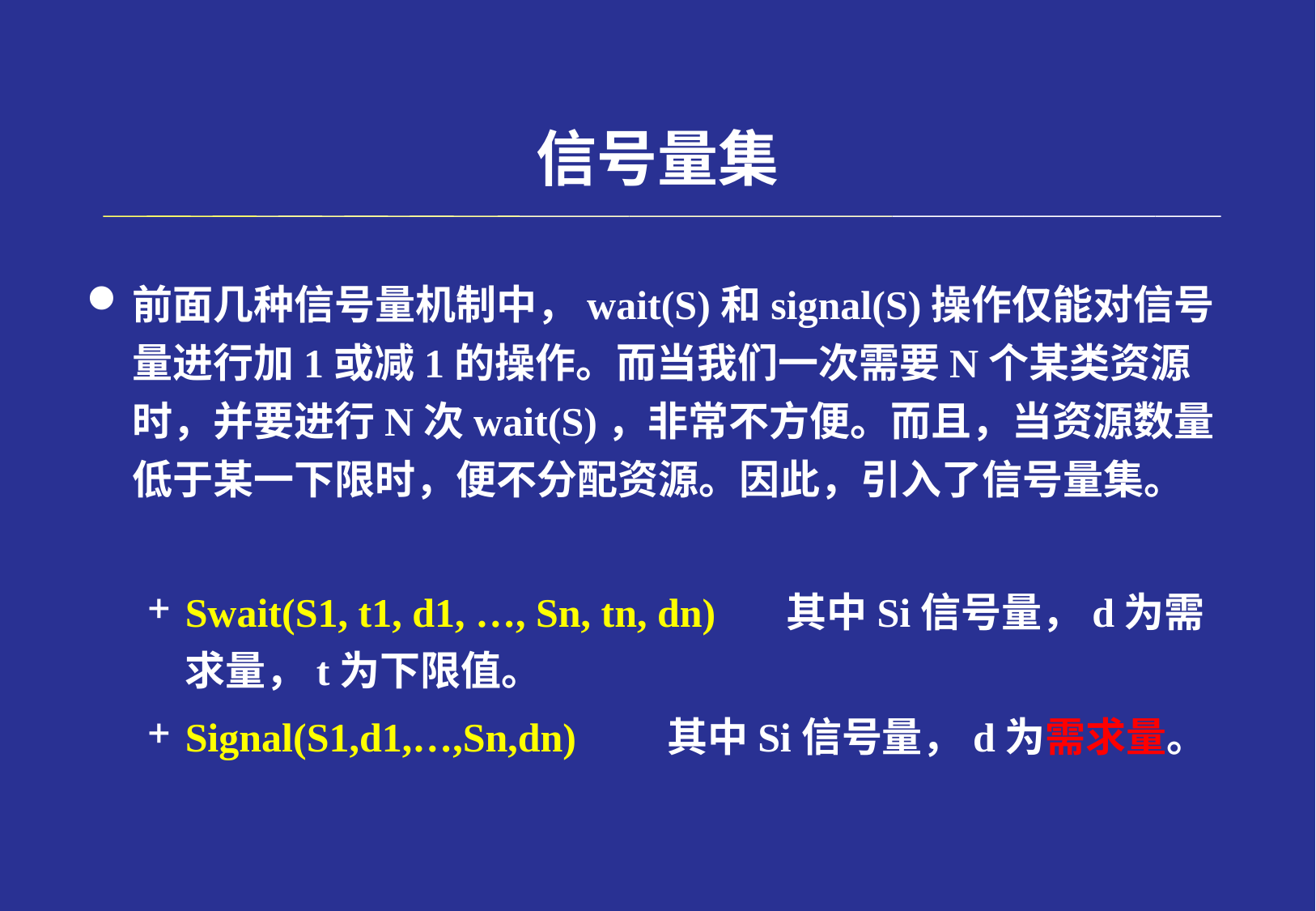

# 信号量集
前面几种信号量机制中，wait(S)和signal(S)操作仅能对信号量进行加1或减1的操作。而当我们一次需要N个某类资源时，并要进行N次wait(S)，非常不方便。而且，当资源数量低于某一下限时，便不分配资源。因此，引入了信号量集。

Swait(S1, t1, d1, …, Sn, tn, dn)      其中Si信号量，d为需求量，t为下限值。
Signal(S1,d1,…,Sn,dn)        其中Si信号量，d为需求量。